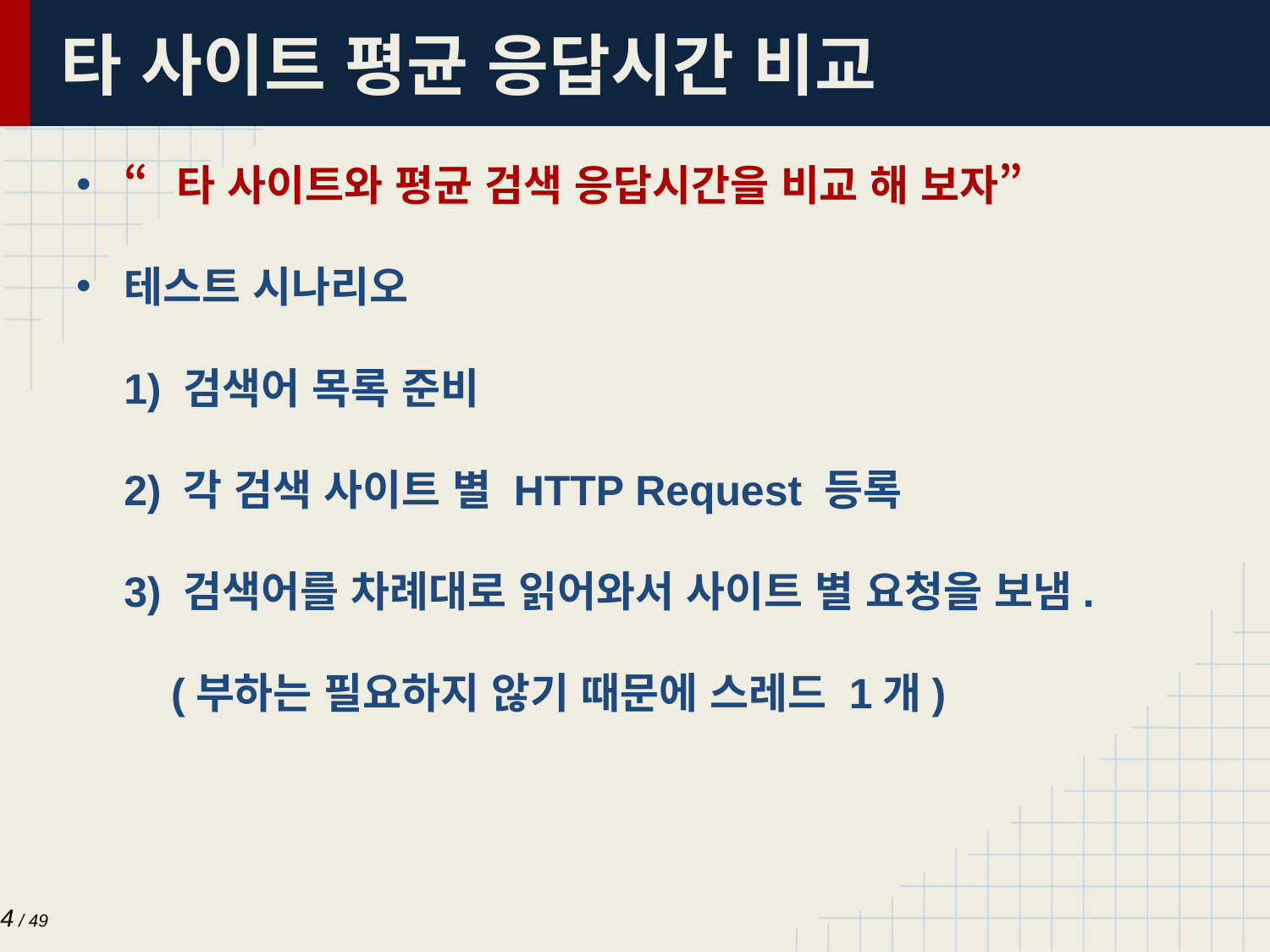

# 타 사이트 평균 응답시간 비교
“타 사이트와 평균 검색 응답시간을 비교 해 보자”

테스트 시나리오
1) 검색어 목록 준비
2) 각 검색 사이트 별 HTTP Request 등록
3) 검색어를 차례대로 읽어와서 사이트 별 요청을 보냄.
    (부하는 필요하지 않기 때문에 스레드 1개)